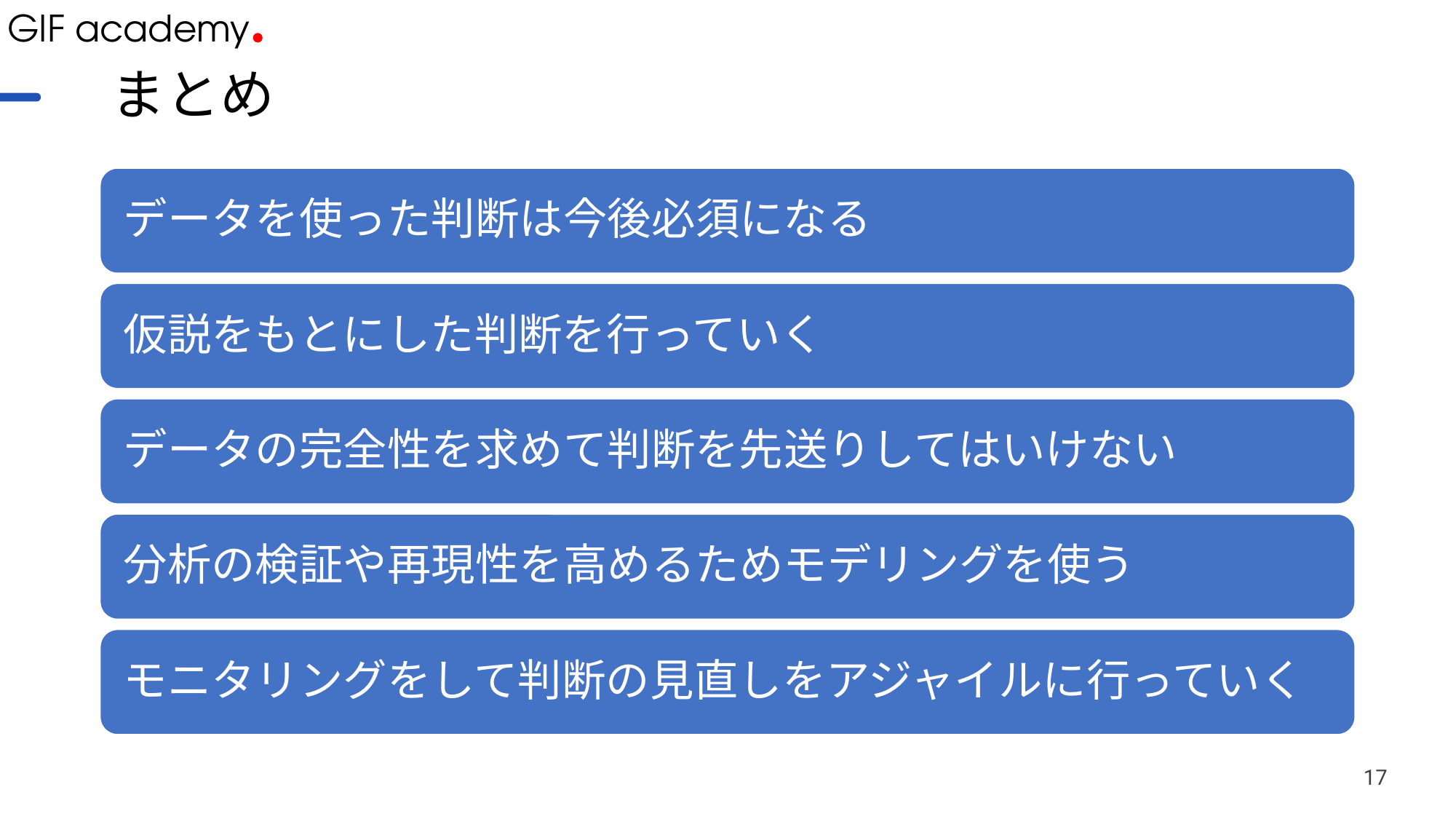

# まとめ
データを使った判断は今後必須になる
仮説をもとにした判断を行っていく
データの完全性を求めて判断を先送りしてはいけない
分析の検証や再現性を高めるためモデリングを使う
モニタリングをして判断の見直しをアジャイルに行っていく
17